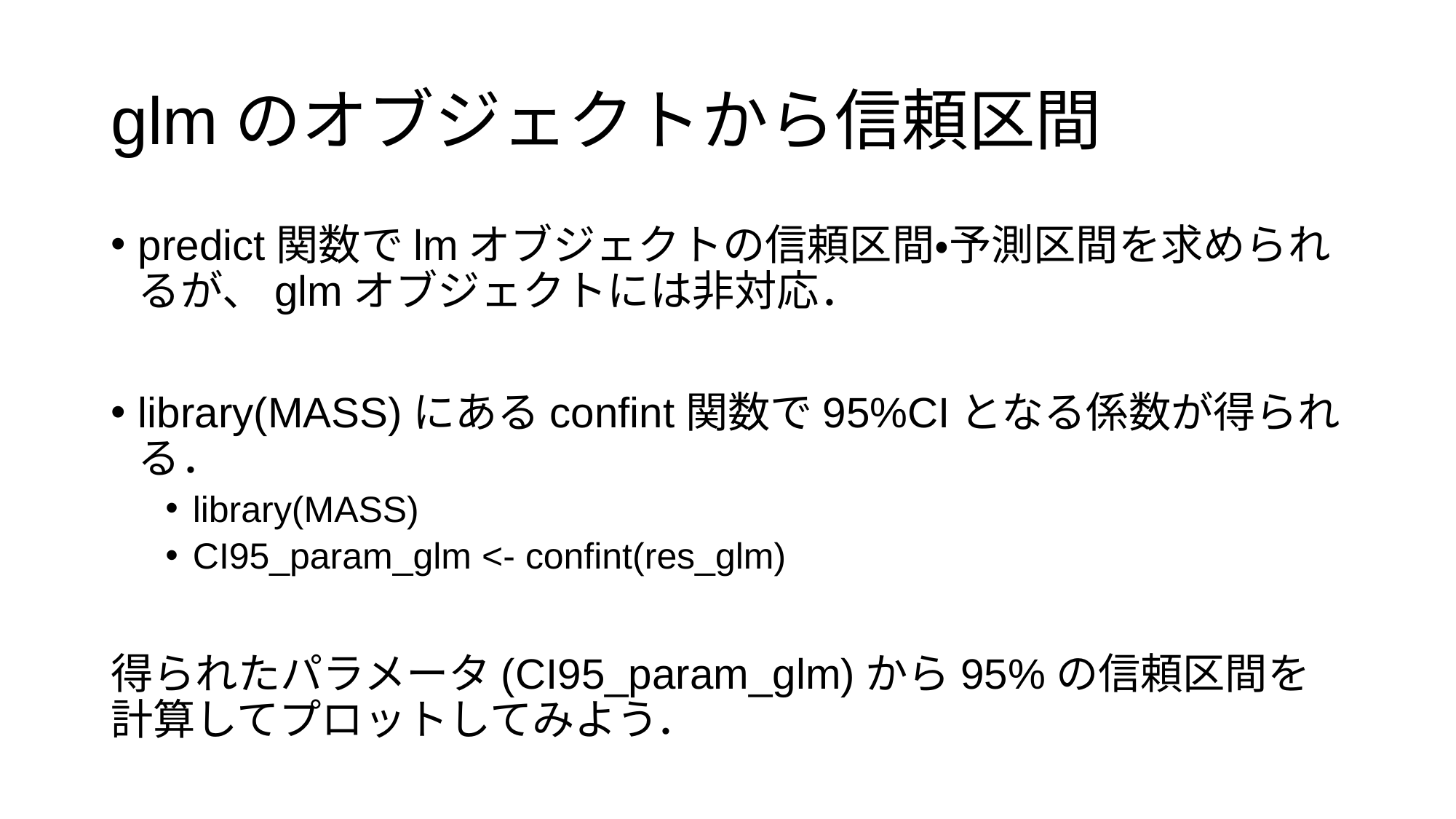

# glmのオブジェクトから信頼区間
predict関数でlmオブジェクトの信頼区間・予測区間を求められるが、glmオブジェクトには非対応．

library(MASS)にあるconfint関数で95%CIとなる係数が得られる．
library(MASS)
CI95_param_glm <- confint(res_glm)

得られたパラメータ(CI95_param_glm)から95%の信頼区間を計算してプロットしてみよう．